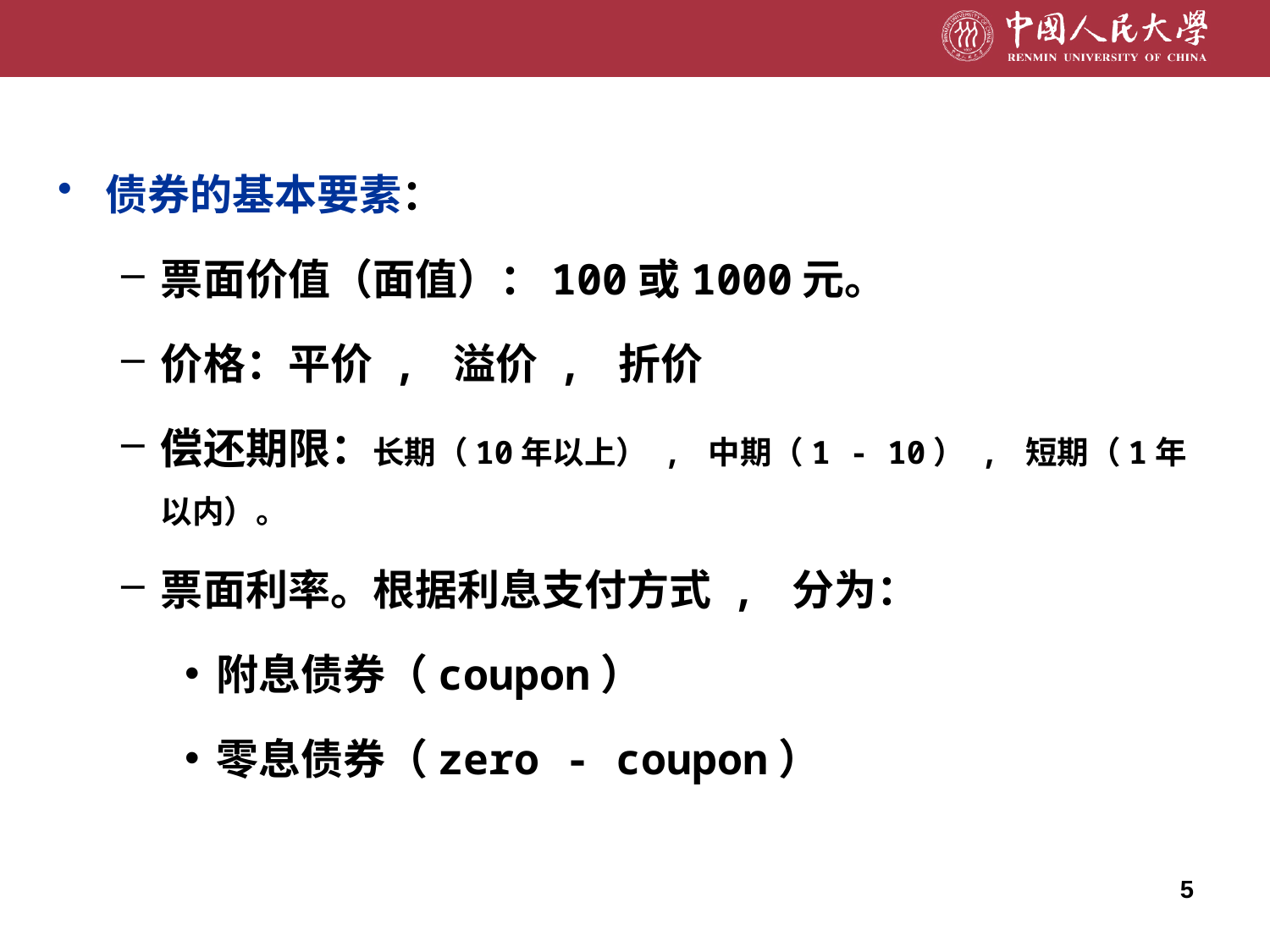

债券的基本要素：
票面价值（面值）：100或1000元。
价格：平价 , 溢价 , 折价
偿还期限：长期（10年以上） , 中期（1 - 10） , 短期（1年以内）。
票面利率。根据利息支付方式 , 分为：
附息债券（coupon）
零息债券（zero - coupon）

5